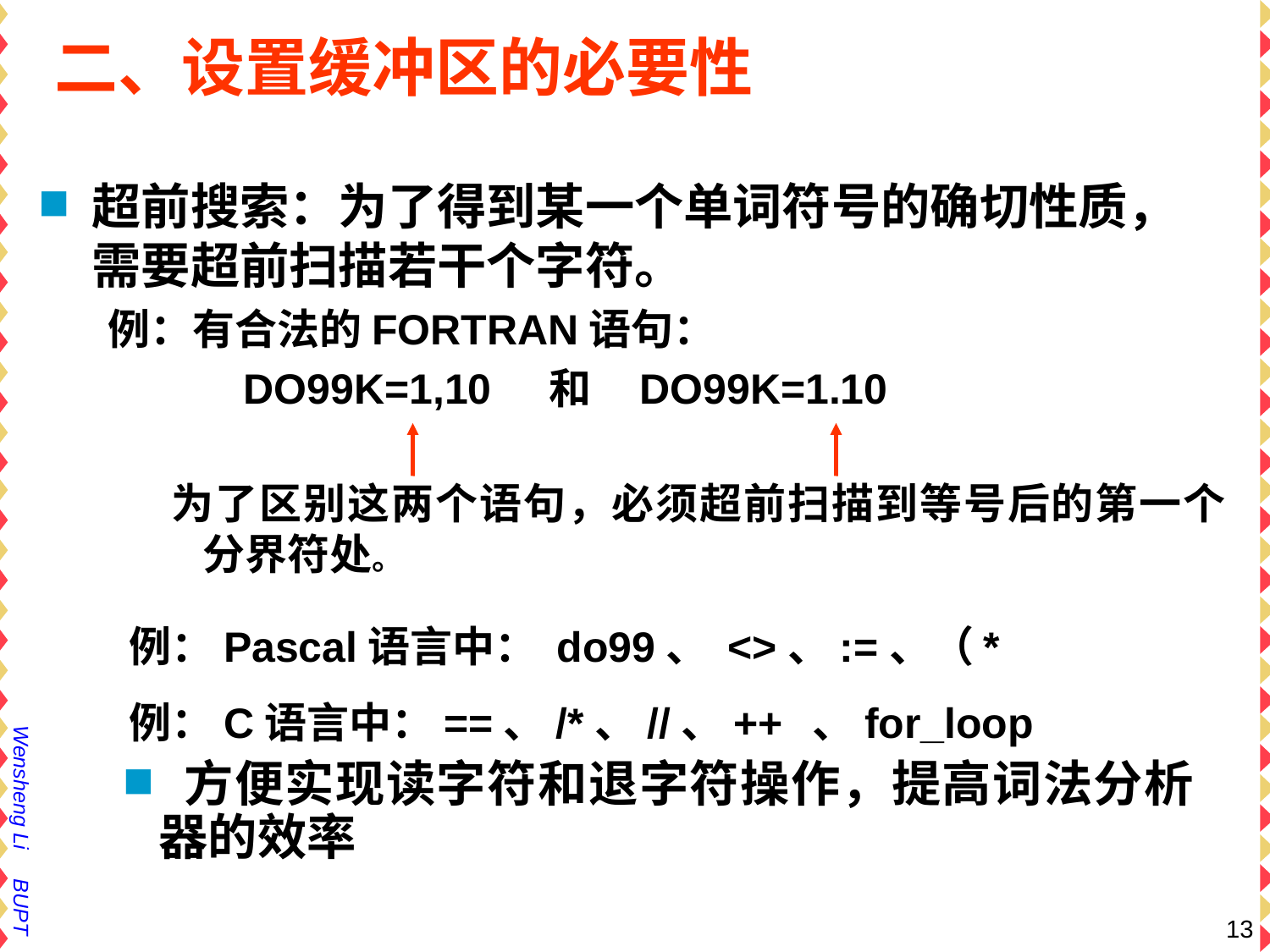

二、设置缓冲区的必要性
超前搜索：为了得到某一个单词符号的确切性质，需要超前扫描若干个字符。
例：有合法的FORTRAN语句：
 DO99K=1,10    和    DO99K=1.10

为了区别这两个语句，必须超前扫描到等号后的第一个分界符处。

例：Pascal语言中： do99、 <>、:=、（*
例：C语言中：==、/*、//、++ 、for_loop
 方便实现读字符和退字符操作，提高词法分析器的效率
13